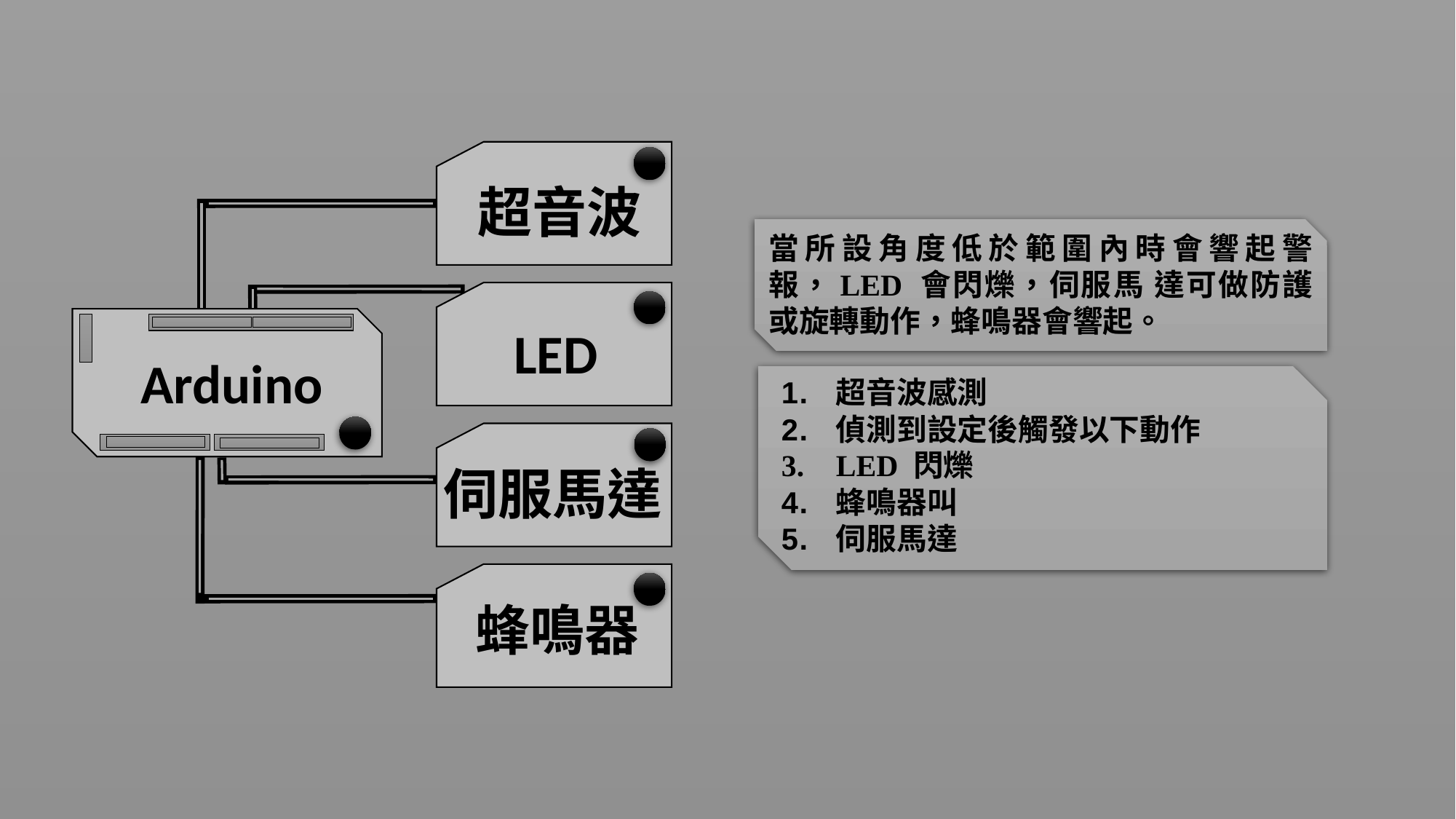

超音波

當所設角度低於範圍內時會響起警報，LED 會閃爍，伺服馬 達可做防護或旋轉動作，蜂鳴器會響起。

LED

Arduino

超音波感測
偵測到設定後觸發以下動作
LED 閃爍
蜂鳴器叫
伺服馬達

伺服馬達

蜂鳴器